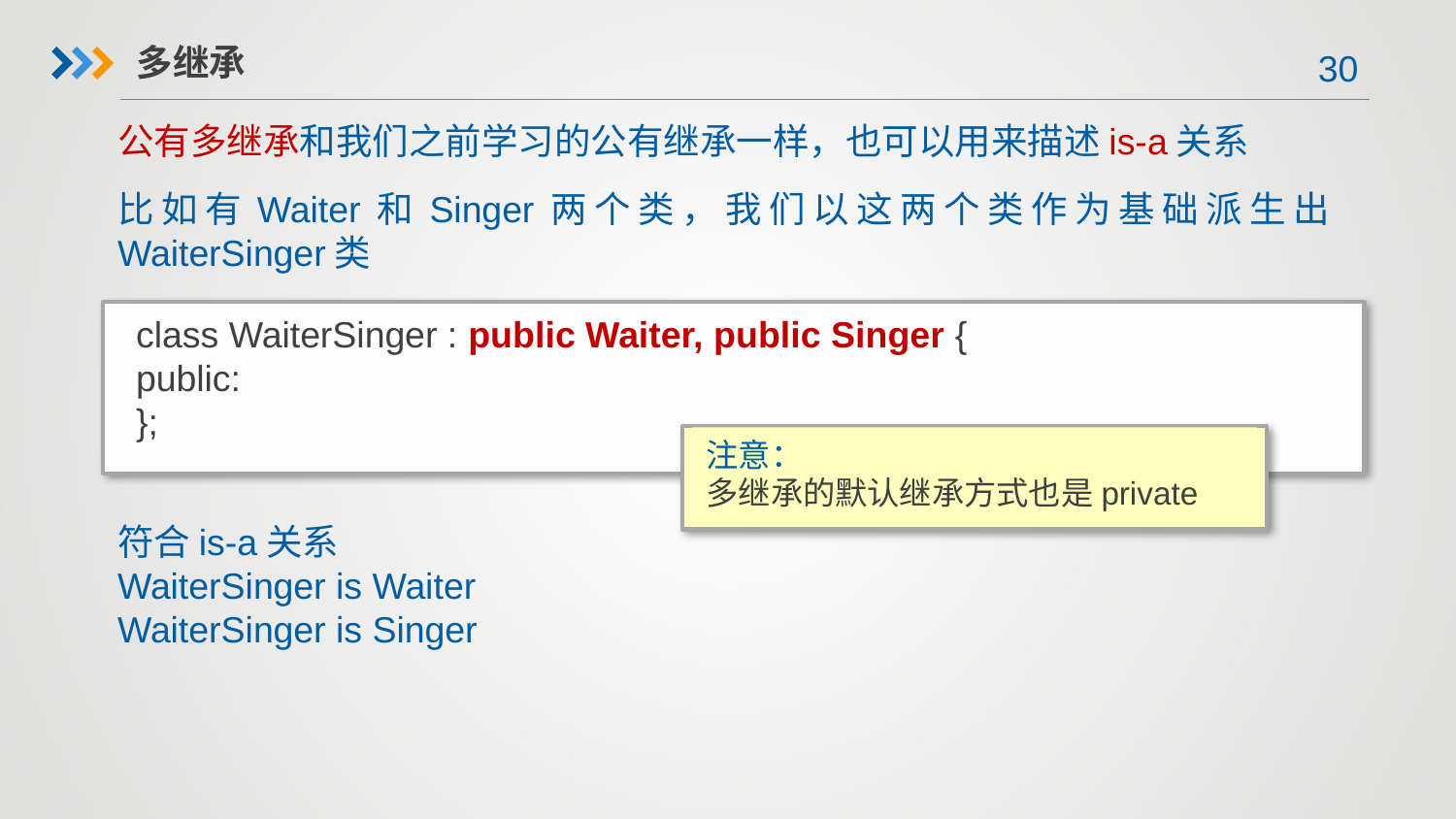

多继承
公有多继承和我们之前学习的公有继承一样，也可以用来描述is-a关系
比如有Waiter和Singer两个类，我们以这两个类作为基础派生出WaiterSinger类

class WaiterSinger : public Waiter, public Singer {
public:
};

注意：
多继承的默认继承方式也是private
符合is-a关系
WaiterSinger is Waiter
WaiterSinger is Singer